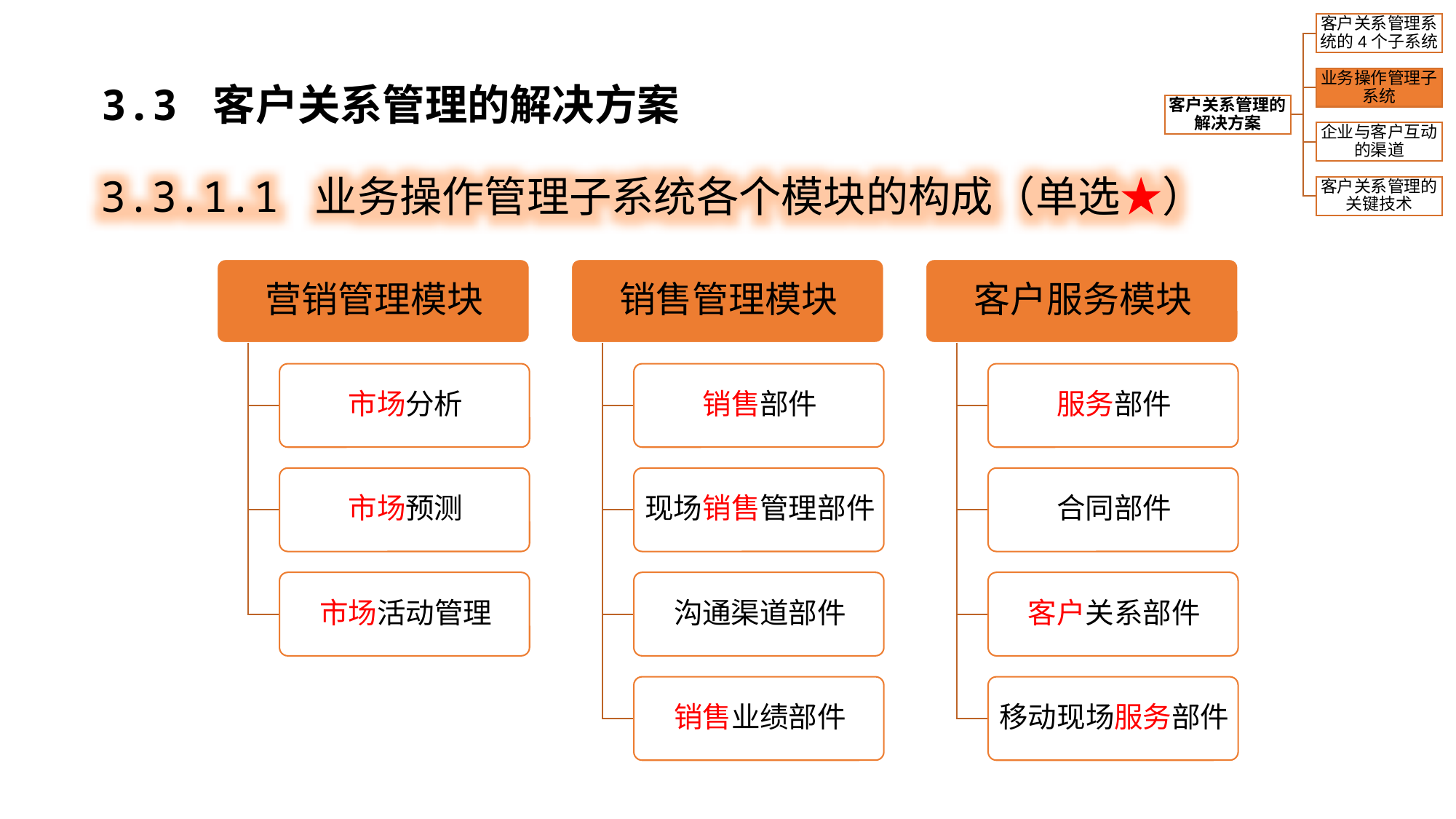

客户关系管理的解决方案
客户关系管理系统的4个子系统
业务操作管理子系统
企业与客户互动的渠道
客户关系管理的关键技术
3.3 客户关系管理的解决方案
3.3.1.1 业务操作管理子系统各个模块的构成（单选★）
营销管理模块
市场分析
市场预测
市场活动管理
销售管理模块
销售部件
现场销售管理部件
沟通渠道部件
销售业绩部件
客户服务模块
服务部件
合同部件
客户关系部件
移动现场服务部件